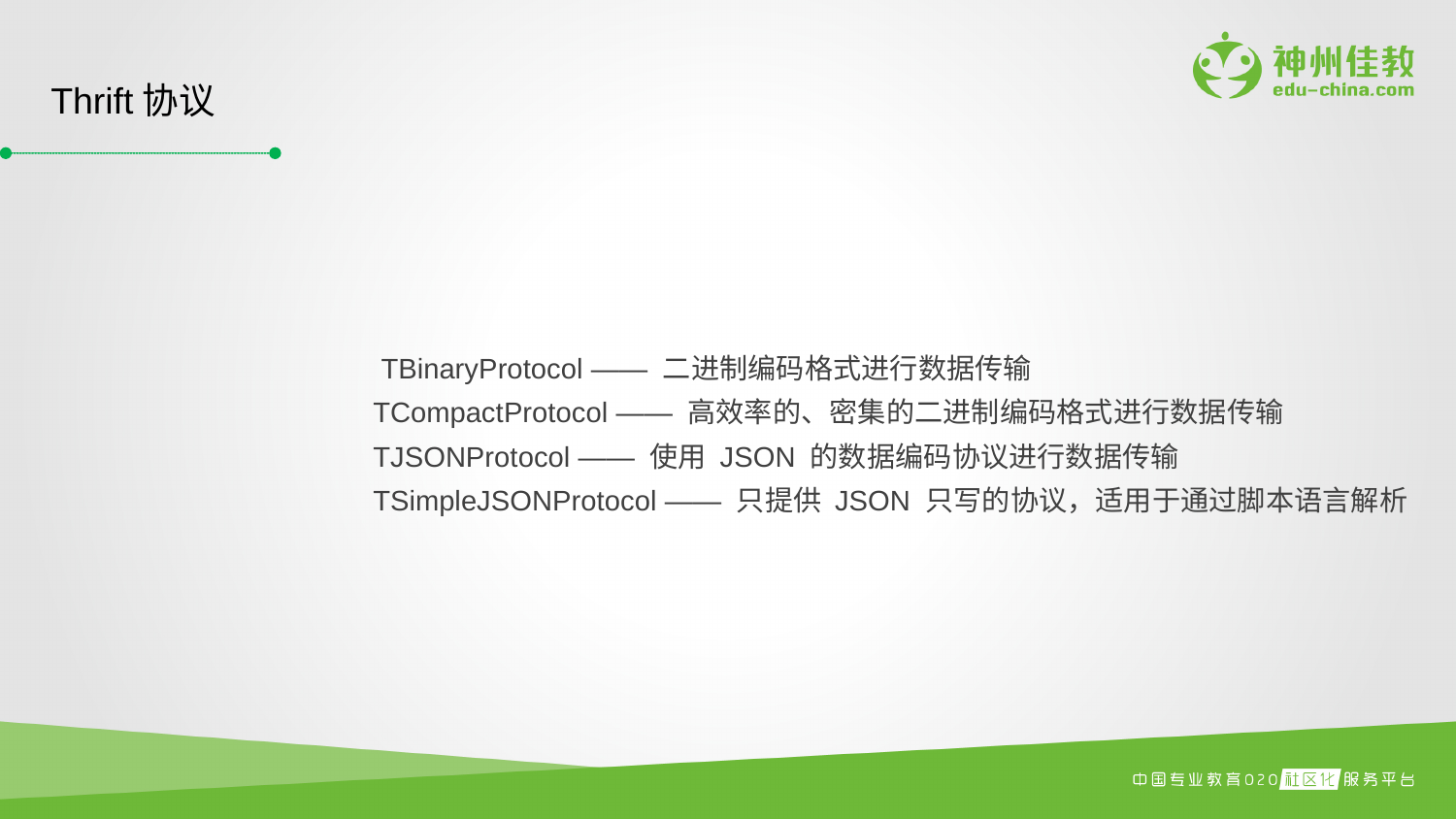

Thrift协议

 TBinaryProtocol —— 二进制编码格式进行数据传输
TCompactProtocol —— 高效率的、密集的二进制编码格式进行数据传输
TJSONProtocol —— 使用 JSON 的数据编码协议进行数据传输
TSimpleJSONProtocol —— 只提供 JSON 只写的协议，适用于通过脚本语言解析